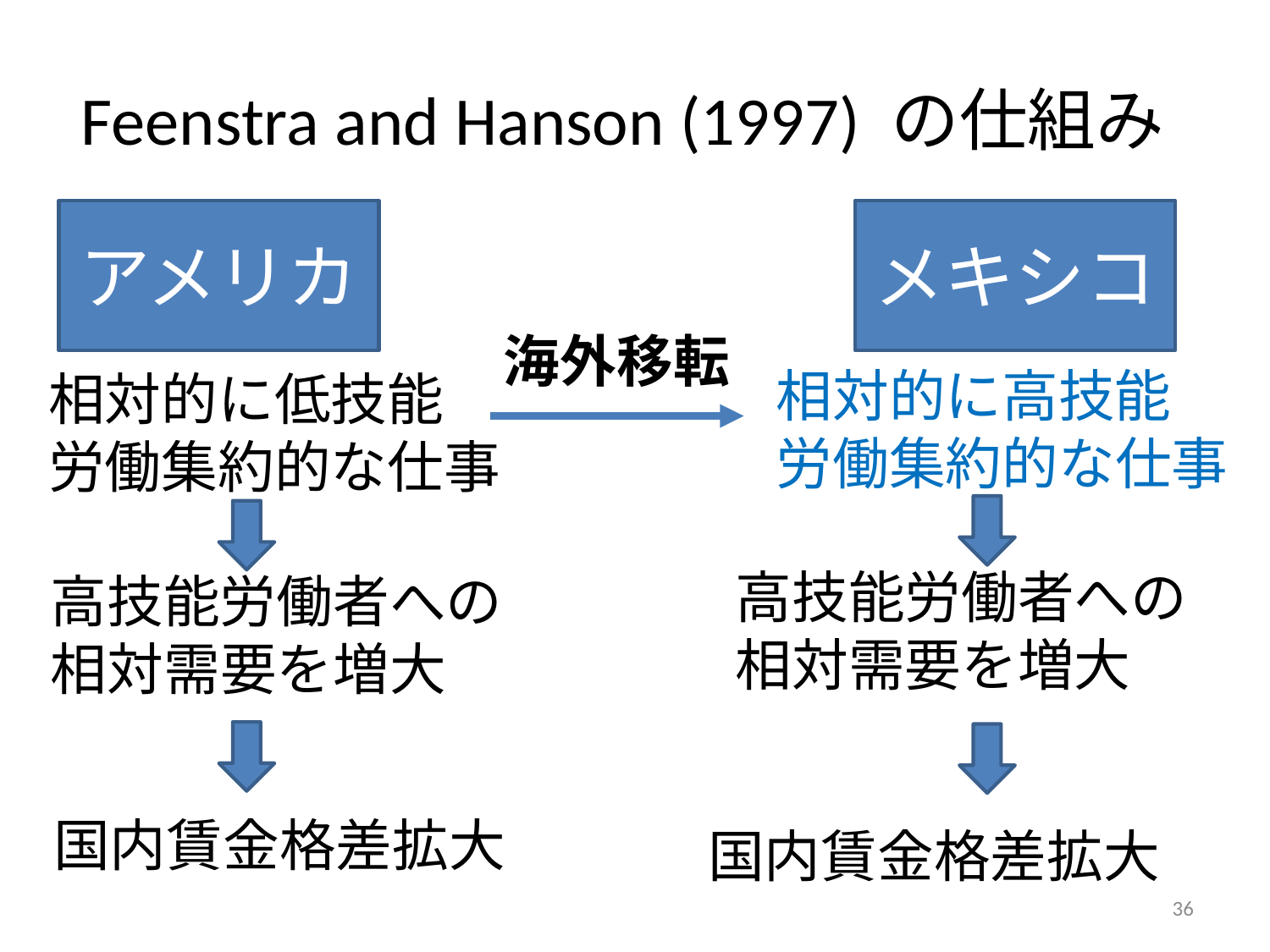

# Feenstra and Hanson (1997) の仕組み
アメリカ
メキシコ
海外移転
相対的に高技能
労働集約的な仕事
相対的に低技能
労働集約的な仕事

高技能労働者への
相対需要を増大
高技能労働者への
相対需要を増大

国内賃金格差拡大
国内賃金格差拡大
36